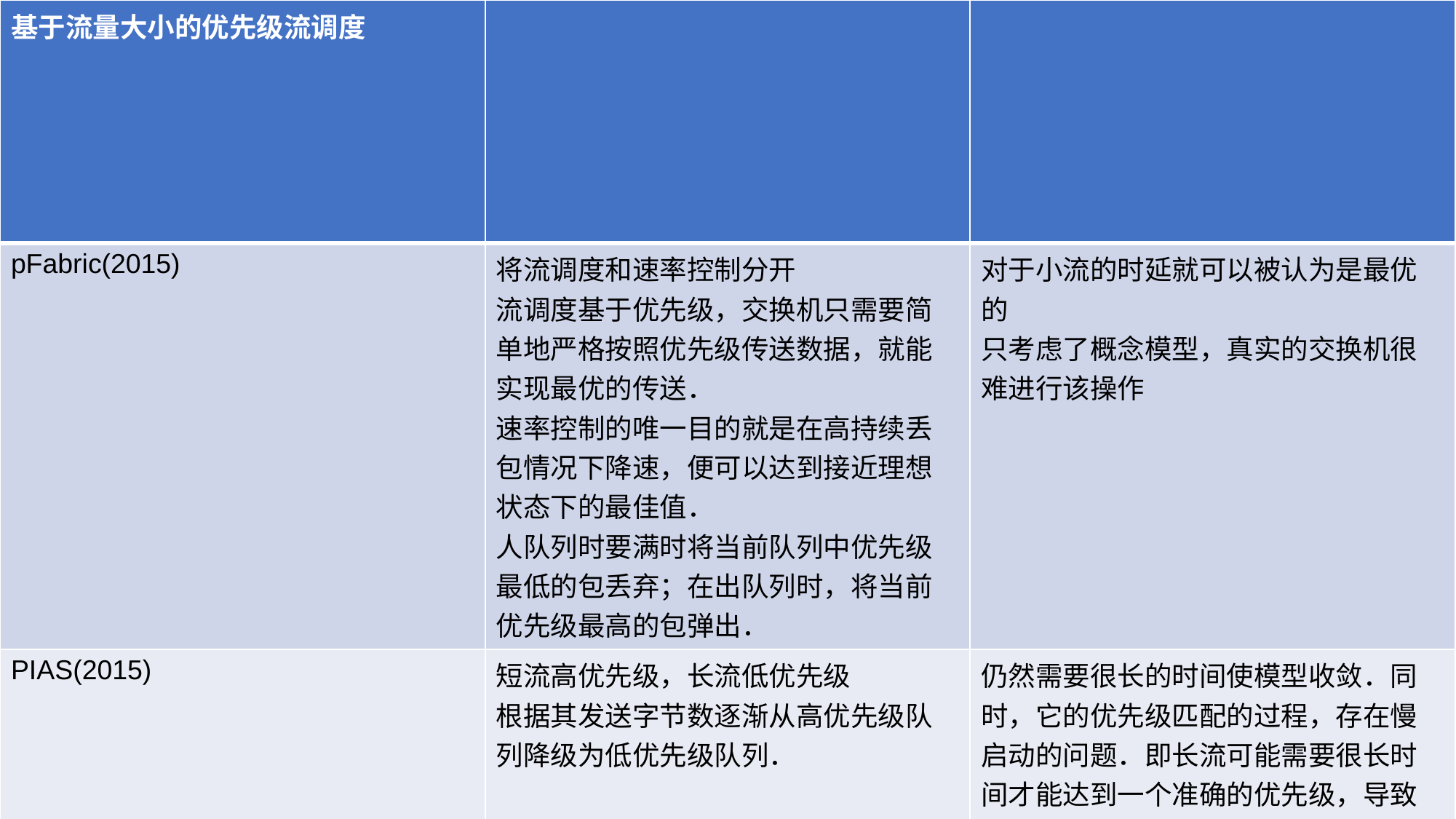

| 基于流量大小的优先级流调度 |  |  |
| --- | --- | --- |
| pFabric(2015) | 将流调度和速率控制分开 流调度基于优先级，交换机只需要简单地严格按照优先级传送数据，就能实现最优的传送． 速率控制的唯一目的就是在高持续丢包情况下降速，便可以达到接近理想状态下的最佳值． 人队列时要满时将当前队列中优先级最低的包丢弃；在出队列时，将当前优先级最高的包弹出． | 对于小流的时延就可以被认为是最优的 只考虑了概念模型，真实的交换机很难进行该操作 |
| PIAS(2015) | 短流高优先级，长流低优先级 根据其发送字节数逐渐从高优先级队列降级为低优先级队列． | 仍然需要很长的时间使模型收敛．同时，它的优先级匹配的过程，存在慢启动的问题．即长流可能需要很长时间才能达到一个准确的优先级，导致性能损失 |